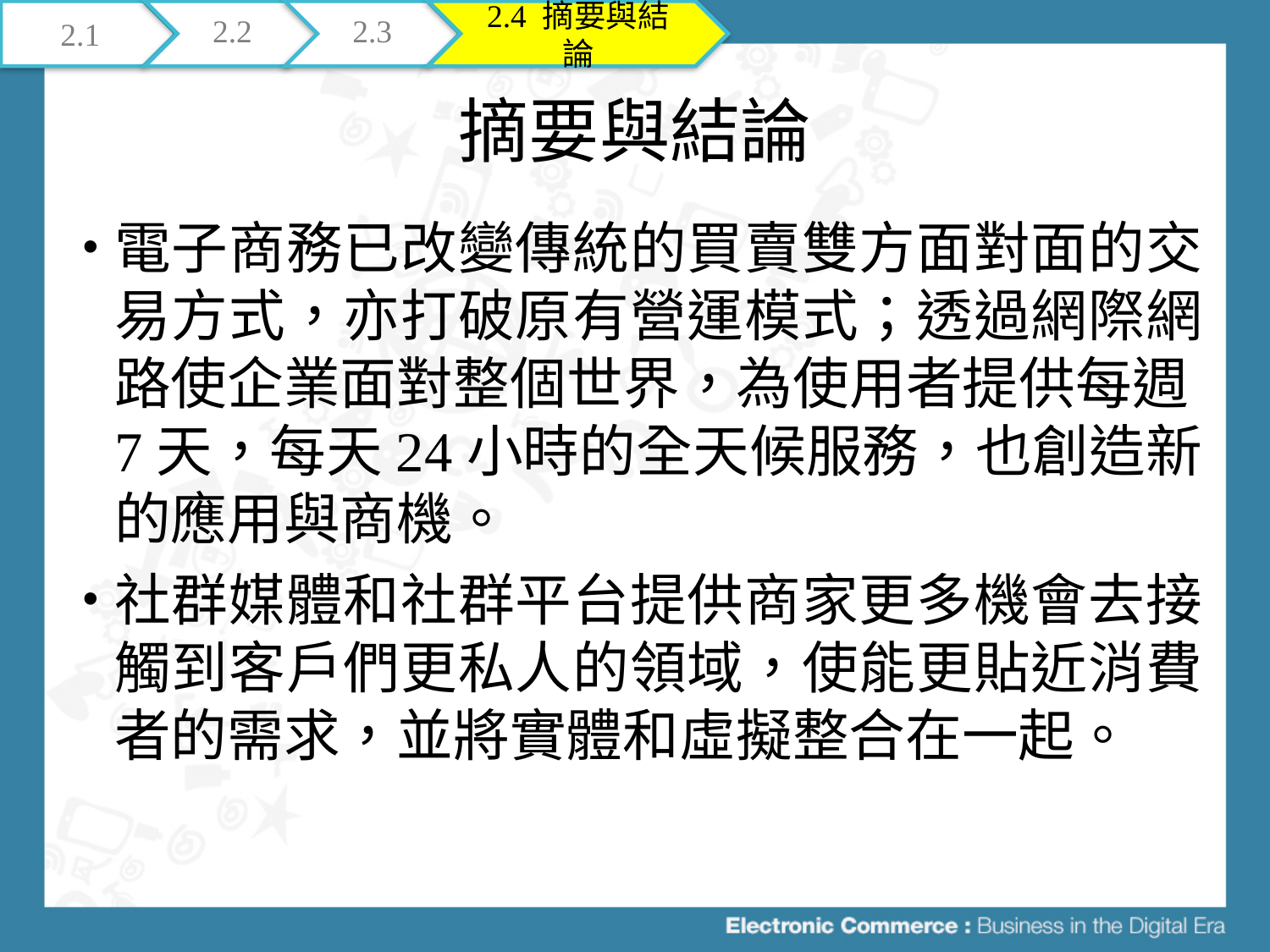

2.1
2.2
2.3
2.4 摘要與結論
# 摘要與結論
電子商務已改變傳統的買賣雙方面對面的交易方式，亦打破原有營運模式；透過網際網路使企業面對整個世界，為使用者提供每週7天，每天24小時的全天候服務，也創造新的應用與商機。
社群媒體和社群平台提供商家更多機會去接觸到客戶們更私人的領域，使能更貼近消費者的需求，並將實體和虛擬整合在一起。